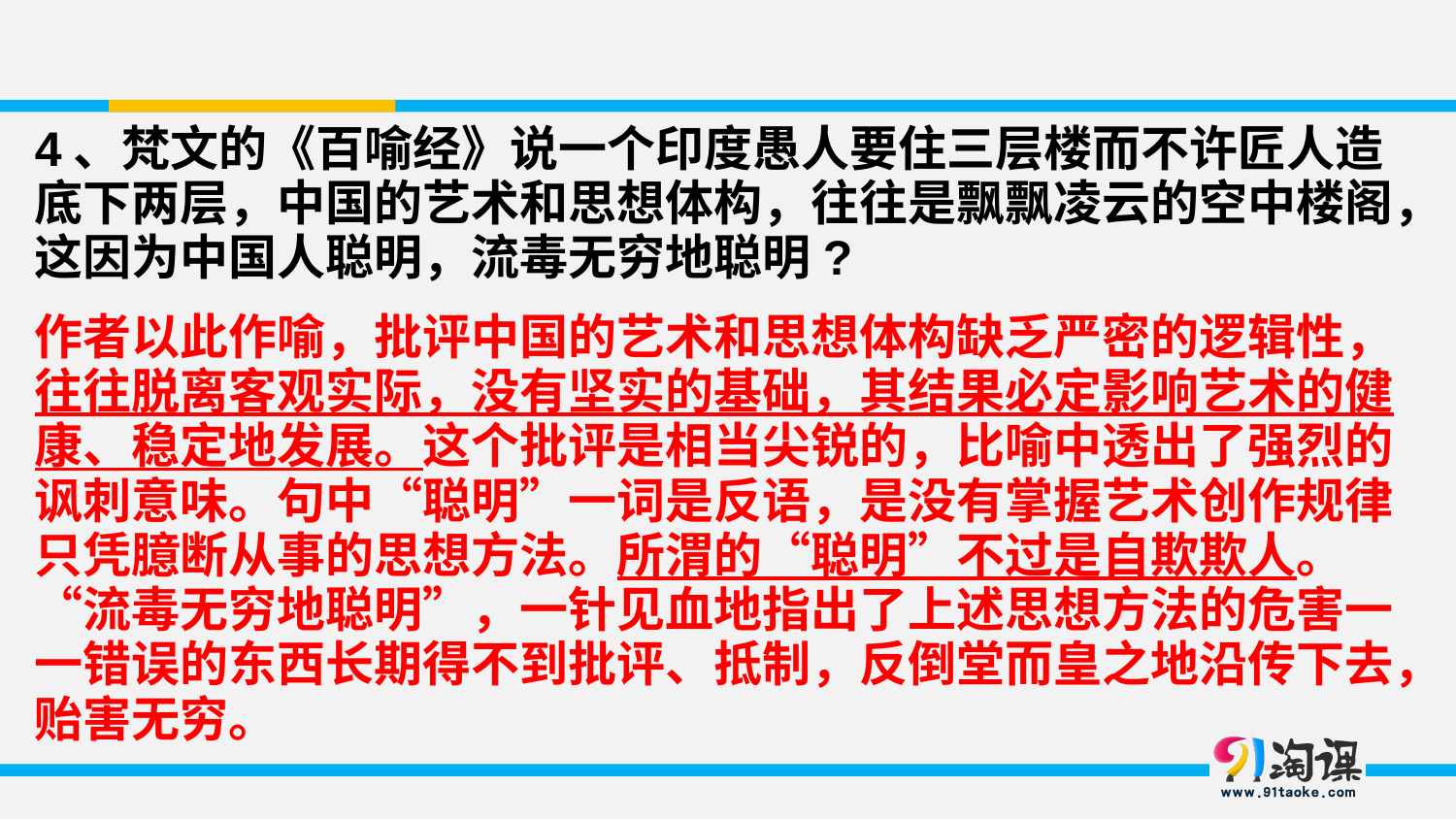

4、梵文的《百喻经》说一个印度愚人要住三层楼而不许匠人造底下两层，中国的艺术和思想体构，往往是飘飘凌云的空中楼阁，这因为中国人聪明，流毒无穷地聪明?
作者以此作喻，批评中国的艺术和思想体构缺乏严密的逻辑性，往往脱离客观实际，没有坚实的基础，其结果必定影响艺术的健康、稳定地发展。这个批评是相当尖锐的，比喻中透出了强烈的讽刺意味。句中“聪明”一词是反语，是没有掌握艺术创作规律只凭臆断从事的思想方法。所渭的“聪明”不过是自欺欺人。“流毒无穷地聪明”，一针见血地指出了上述思想方法的危害一一错误的东西长期得不到批评、抵制，反倒堂而皇之地沿传下去，贻害无穷。